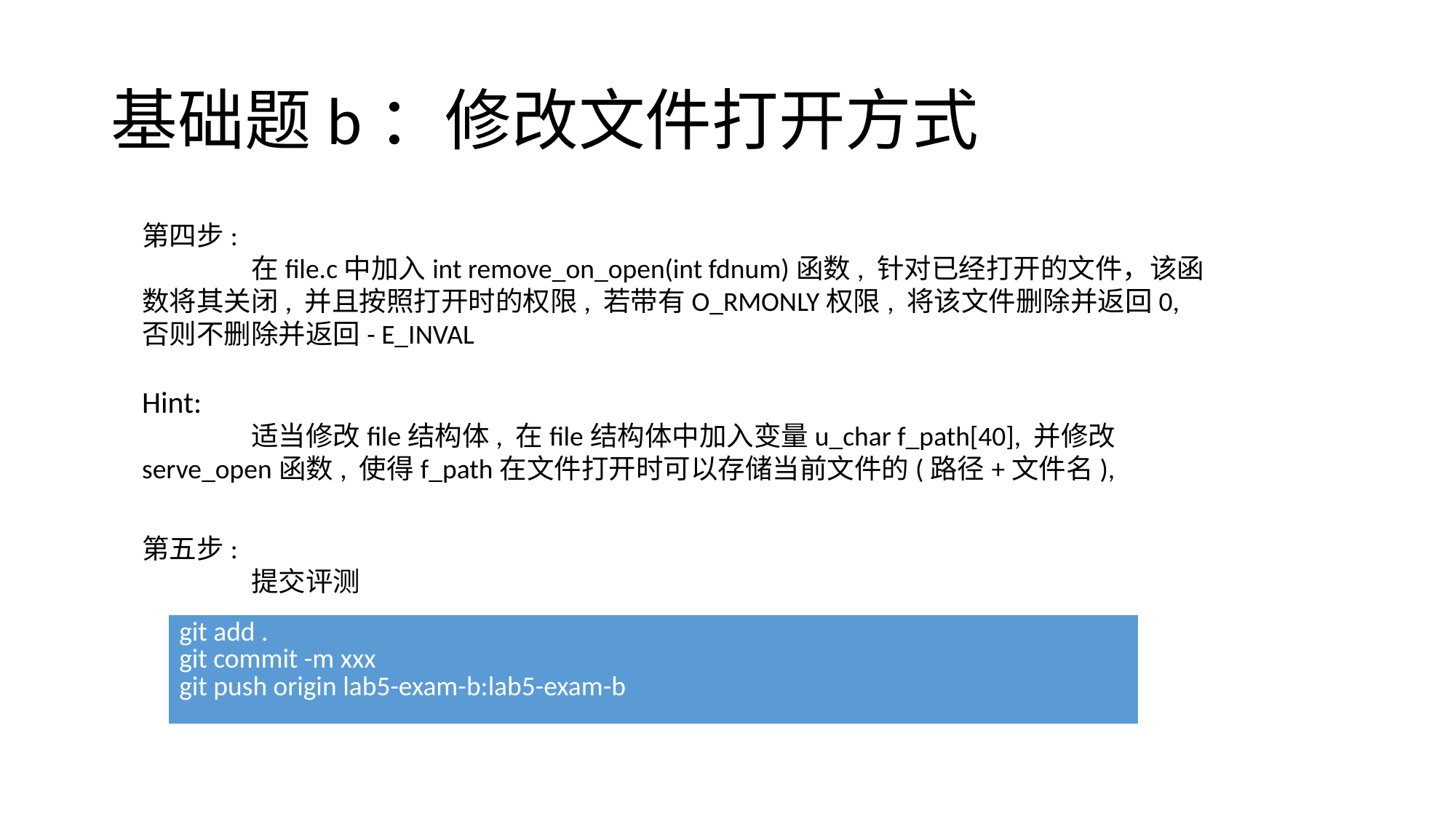

# 基础题b：修改文件打开方式
第四步:
	在file.c中加入int remove_on_open(int fdnum)函数, 针对已经打开的文件，该函数将其关闭, 并且按照打开时的权限, 若带有O_RMONLY权限, 将该文件删除并返回0, 否则不删除并返回- E_INVAL

Hint:
	适当修改file结构体, 在file结构体中加入变量u_char f_path[40], 并修改serve_open函数, 使得f_path在文件打开时可以存储当前文件的(路径+文件名),

第五步:
	提交评测
| git add . git commit -m xxx git push origin lab5-exam-b:lab5-exam-b |
| --- |